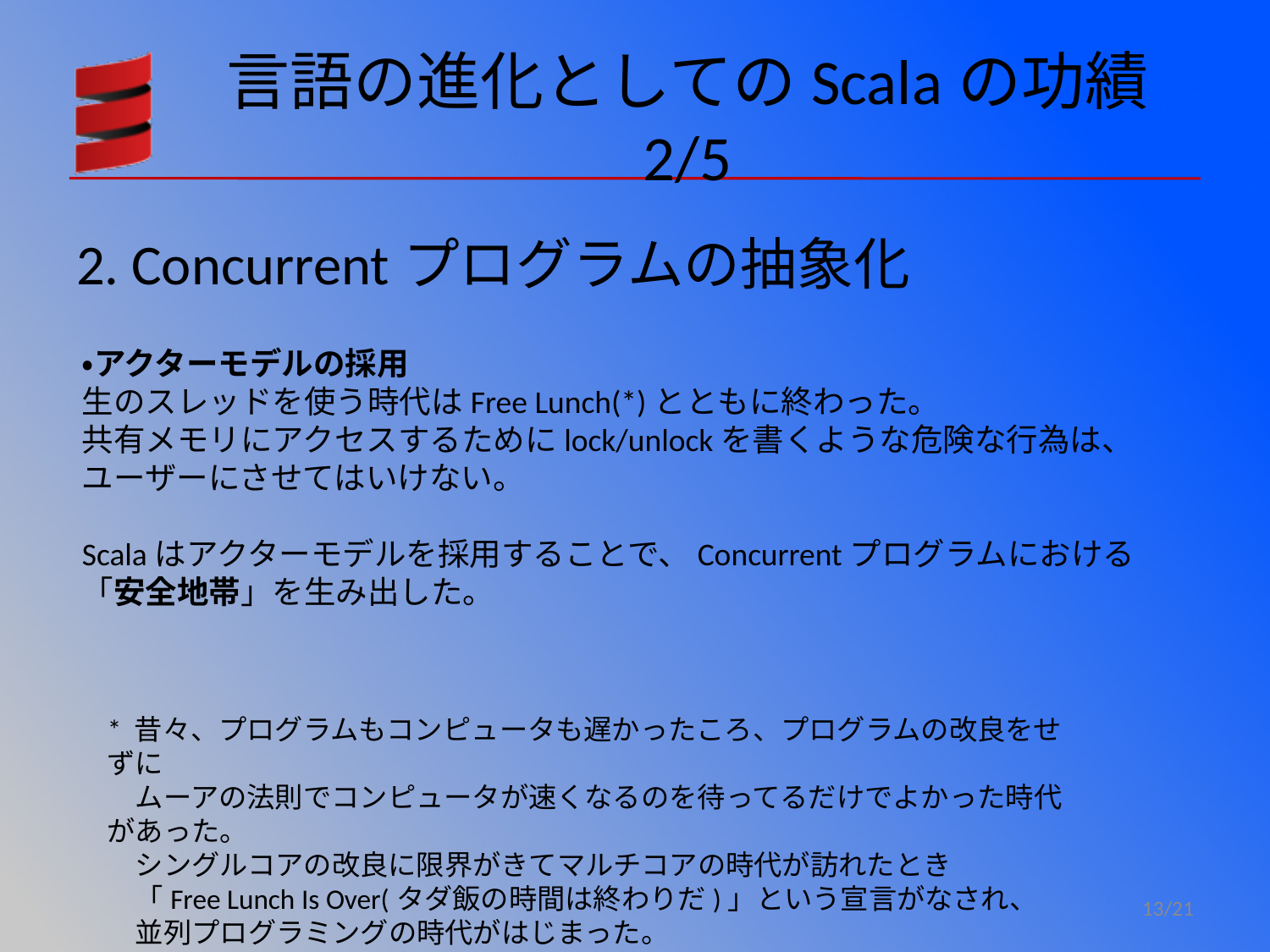

# 言語の進化としてのScalaの功績 2/5
2. Concurrentプログラムの抽象化
・アクターモデルの採用
生のスレッドを使う時代はFree Lunch(*)とともに終わった。
共有メモリにアクセスするためにlock/unlockを書くような危険な行為は、ユーザーにさせてはいけない。

Scalaはアクターモデルを採用することで、Concurrentプログラムにおける
「安全地帯」を生み出した。
* 昔々、プログラムもコンピュータも遅かったころ、プログラムの改良をせずに
　ムーアの法則でコンピュータが速くなるのを待ってるだけでよかった時代があった。
　シングルコアの改良に限界がきてマルチコアの時代が訪れたとき
　「Free Lunch Is Over(タダ飯の時間は終わりだ)」という宣言がなされ、
　並列プログラミングの時代がはじまった。
13/21